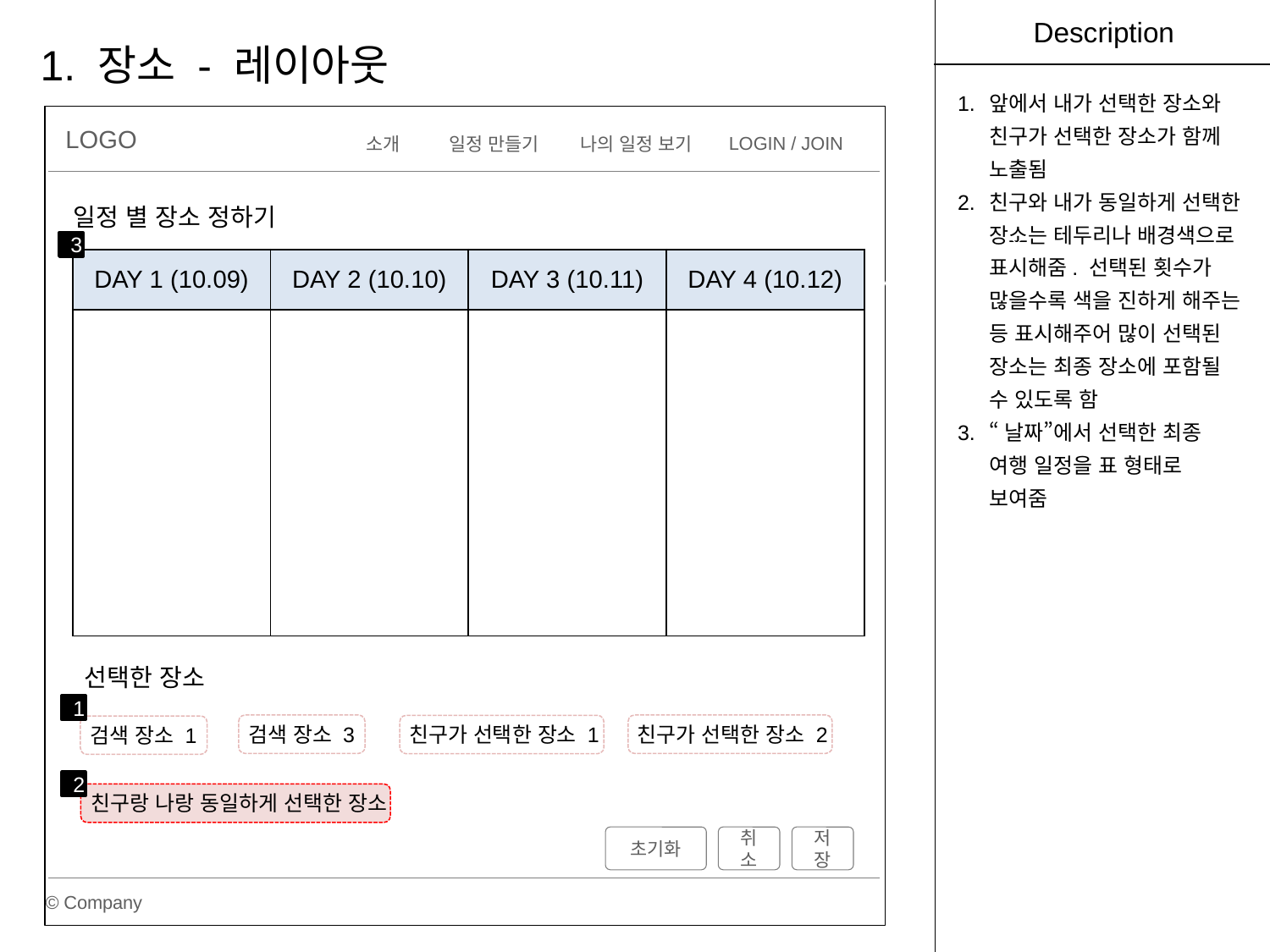

Description
1. 장소 - 레이아웃
앞에서 내가 선택한 장소와 친구가 선택한 장소가 함께 노출됨
친구와 내가 동일하게 선택한 장소는 테두리나 배경색으로 표시해줌. 선택된 횟수가 많을수록 색을 진하게 해주는 등 표시해주어 많이 선택된 장소는 최종 장소에 포함될 수 있도록 함
“날짜”에서 선택한 최종 여행 일정을 표 형태로 보여줌

LOGO
© Company
LOGIN / JOIN
일정 만들기
소개
나의 일정 보기
일정 별 장소 정하기
3

| DAY 1 (10.09) | DAY 2 (10.10) | DAY 3 (10.11) | DAY 4 (10.12) |
| --- | --- | --- | --- |
|  |  |  |  |

Day
Work week
Week
Month
Today

선택한 장소
1

친구가 선택한 장소 2

검색 장소 3

친구가 선택한 장소 1
검색 장소 1

2

친구랑 나랑 동일하게 선택한 장소
초기화
취소
저장